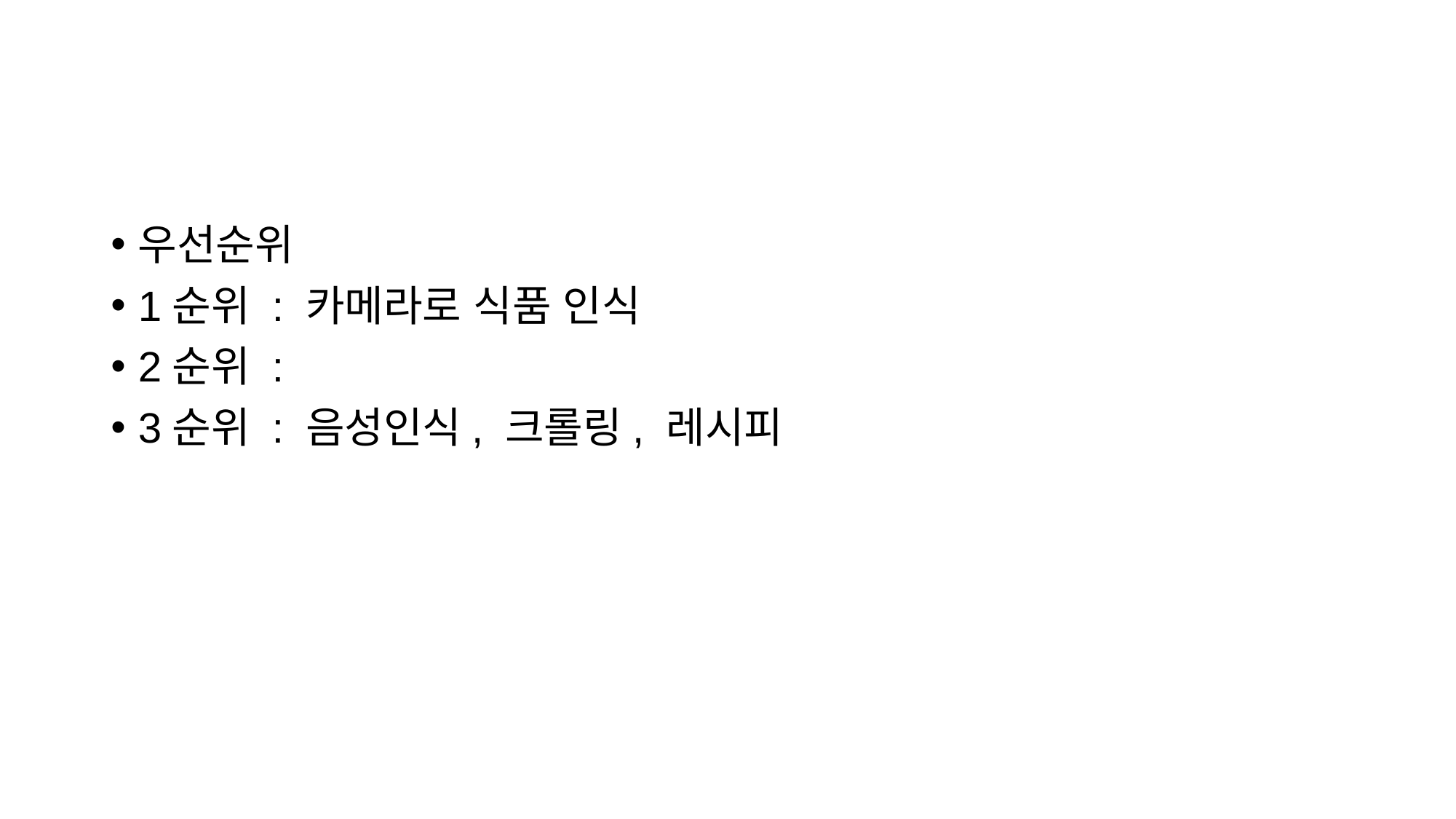

#
우선순위
1순위 : 카메라로 식품 인식
2순위 :
3순위 : 음성인식, 크롤링, 레시피